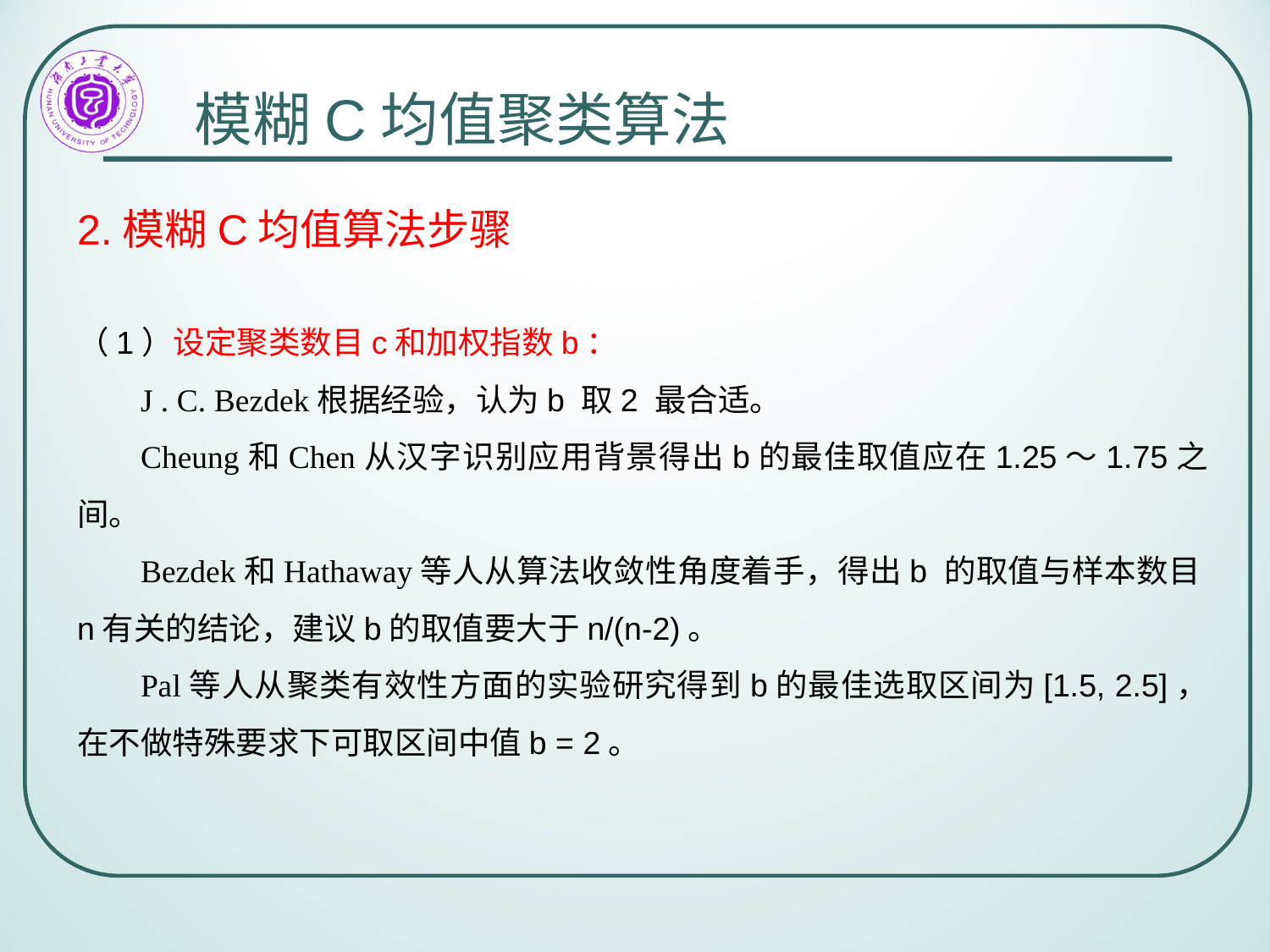

模糊C均值聚类算法
2.模糊C均值算法步骤

（1）设定聚类数目c和加权指数b：
J . C. Bezdek根据经验，认为b 取2 最合适。
Cheung和Chen从汉字识别应用背景得出b的最佳取值应在1.25～1.75之间。
Bezdek和Hathaway等人从算法收敛性角度着手，得出b 的取值与样本数目n有关的结论，建议b的取值要大于n/(n-2)。
Pal等人从聚类有效性方面的实验研究得到b的最佳选取区间为[1.5, 2.5]，在不做特殊要求下可取区间中值b = 2。